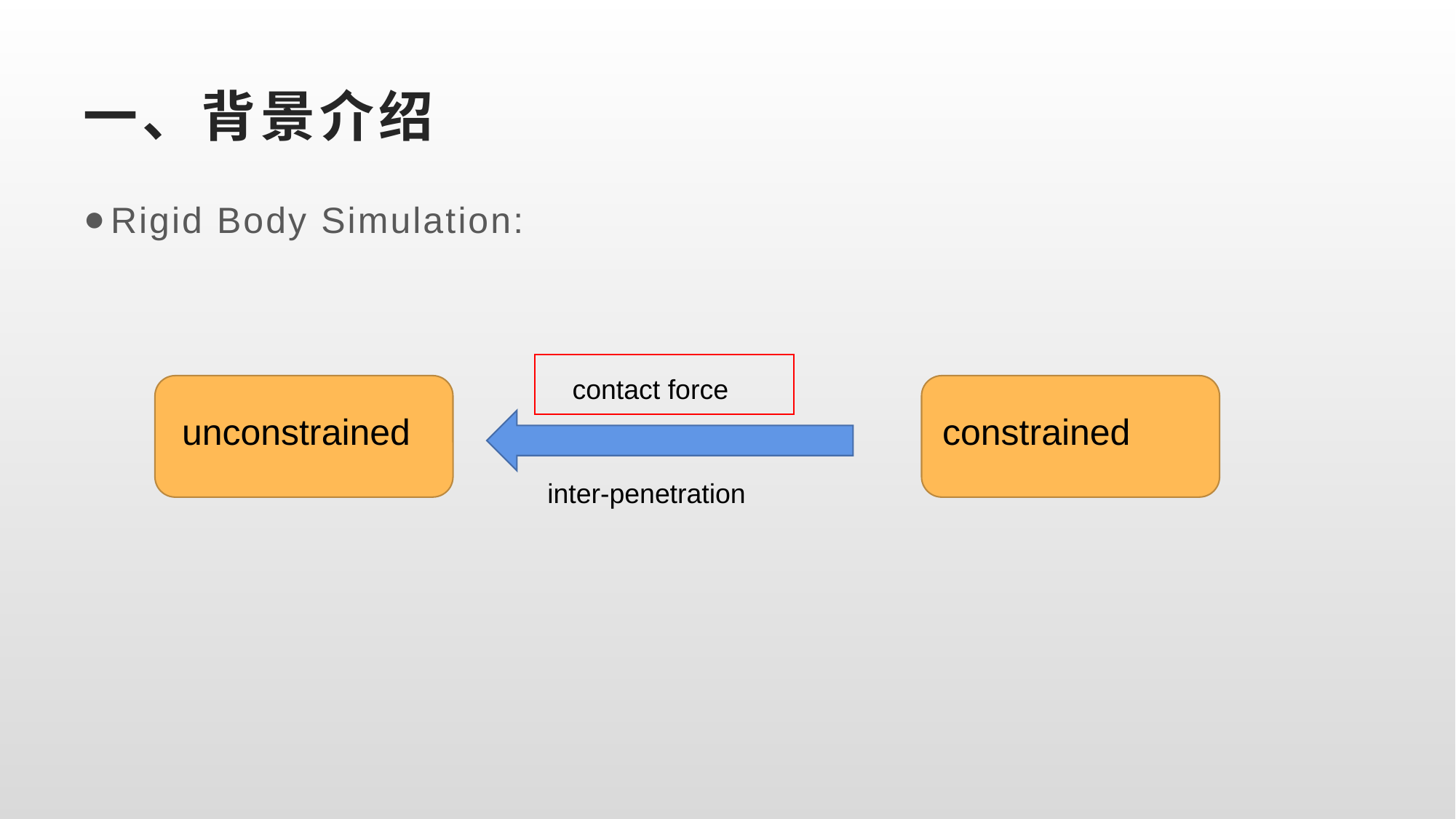

# 一、背景介绍
Rigid Body Simulation:

contact force

unconstrained
constrained

inter-penetration